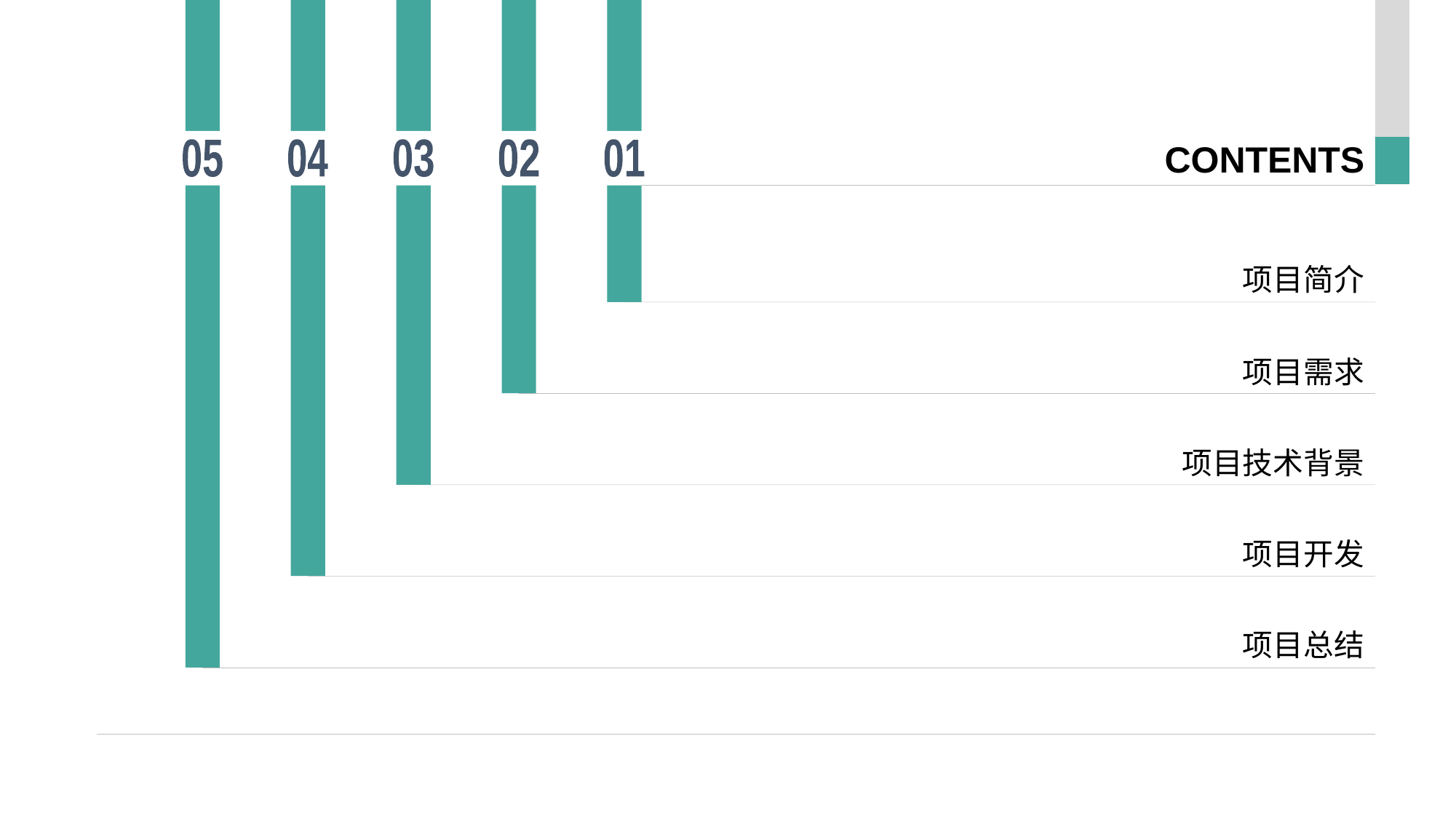

CONTENTS
05
04
03
02
01
项目简介
项目需求
项目技术背景
项目开发
项目总结